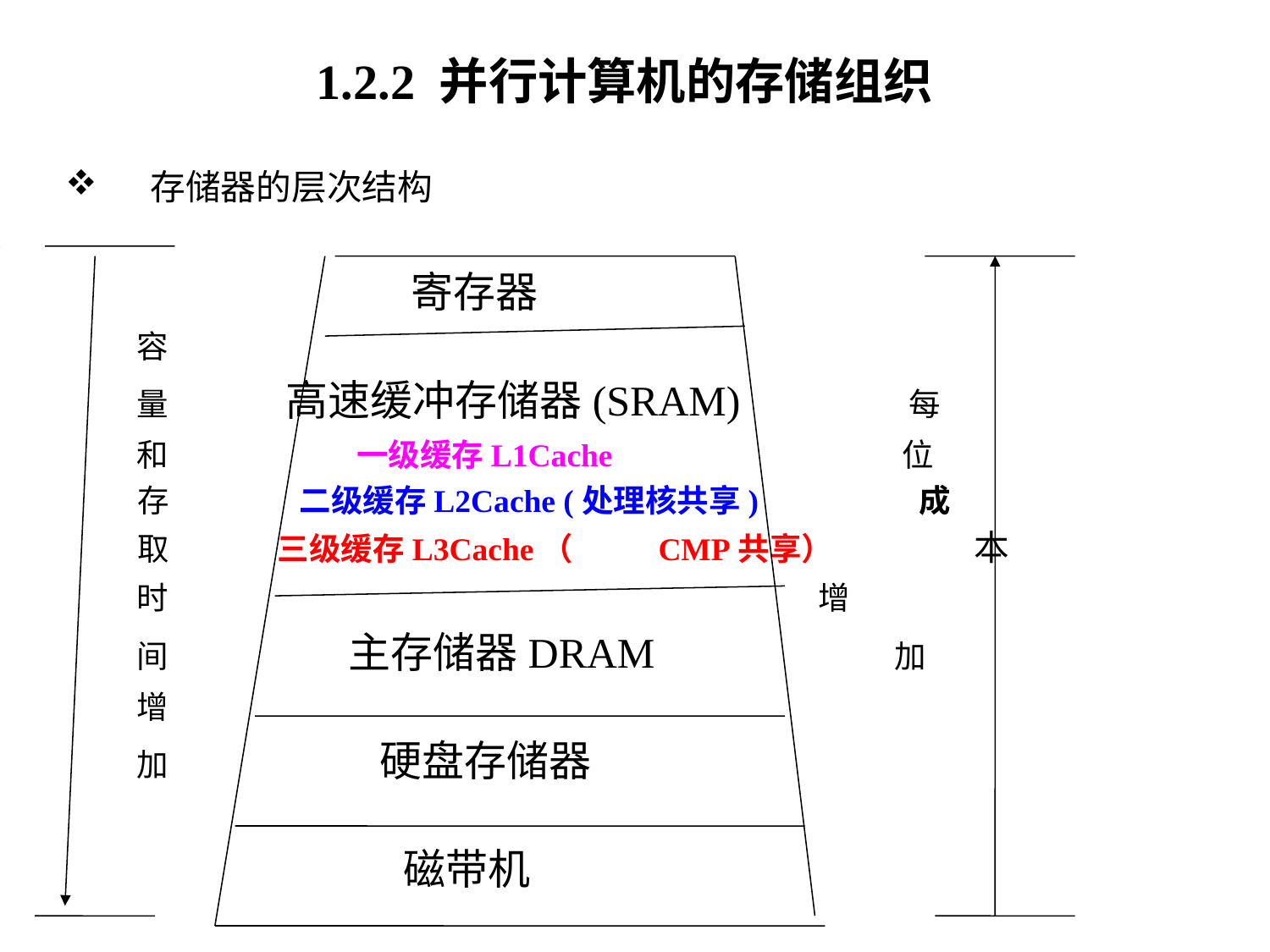

# 1.2.2 并行计算机的存储组织
存储器的层次结构

                                           寄存器
        容
        量               高速缓冲存储器(SRAM)                  每
        和                        一级缓存L1Cache                                   位
         存                  二级缓存L2Cache (处理核共享)                   成
         取               三级缓存L3Cache（	CMP共享）                  本
        时                                                                                   增
        间                       主存储器DRAM                          加
        增
        加                           硬盘存储器

                                          磁带机